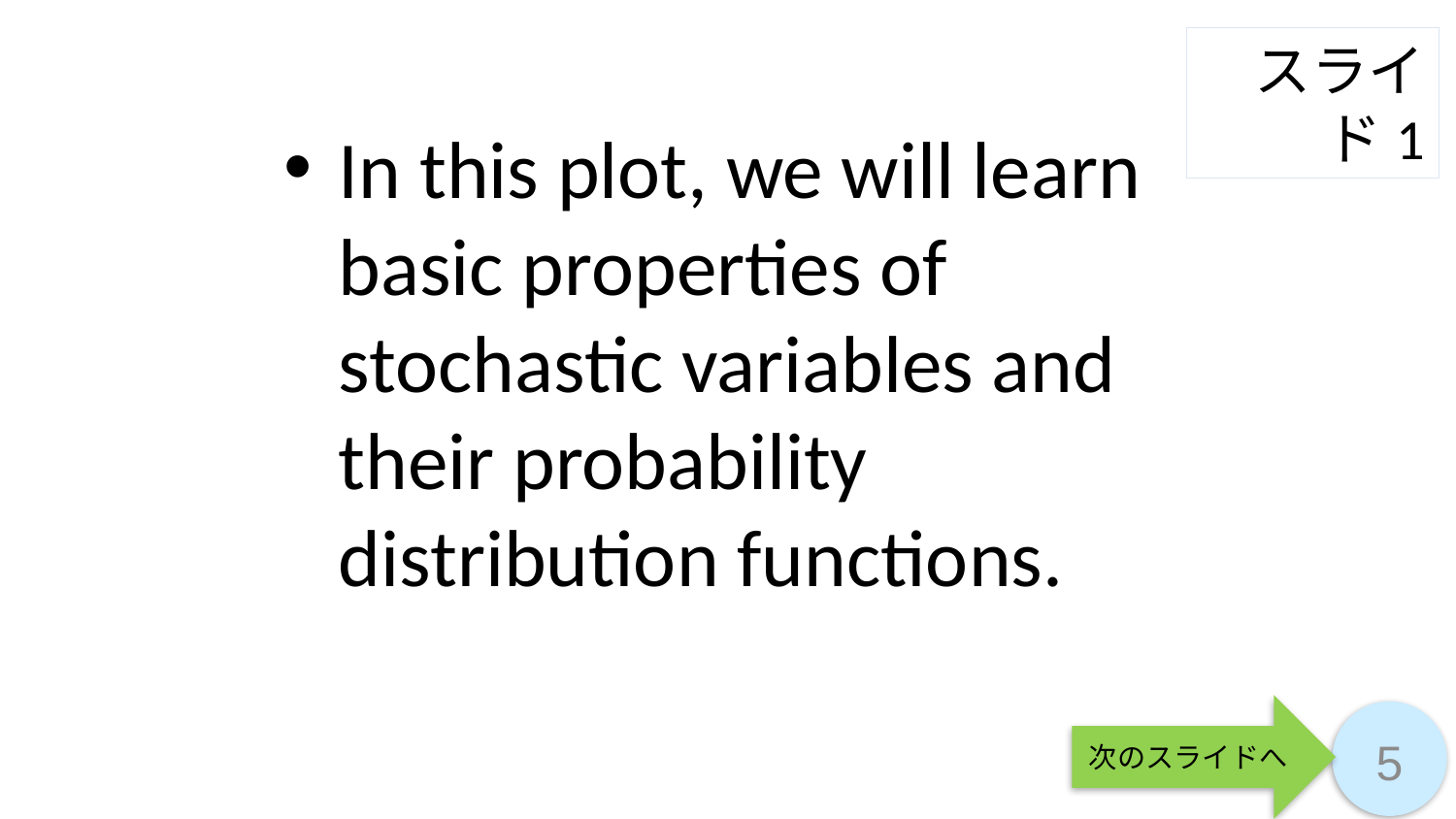

スライド1
In this plot, we will learn basic properties of stochastic variables and their probability distribution functions.
次のスライドへ
5